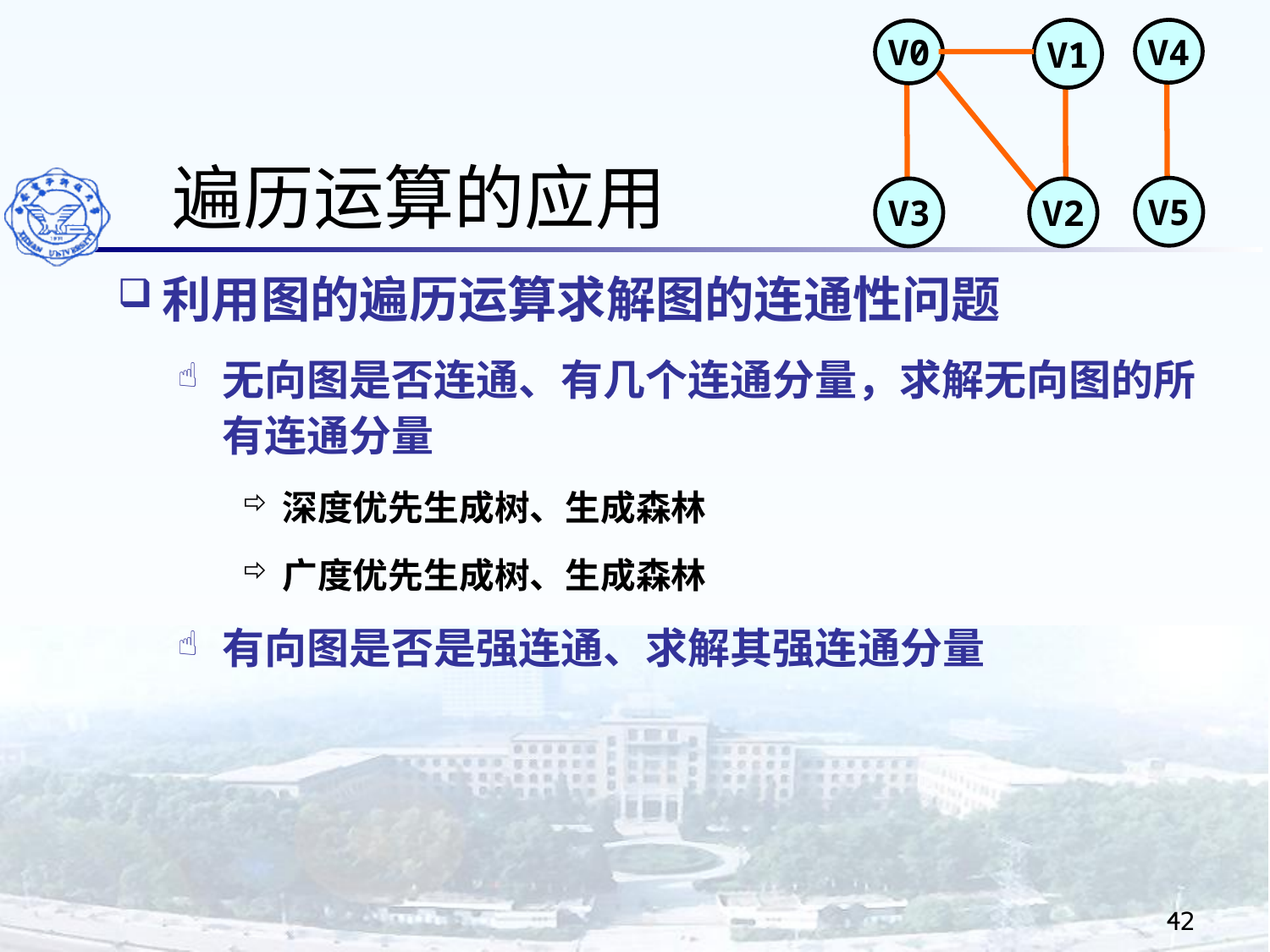

遍历运算的应用
V1
V4
V0

V5
V3
V2
利用图的遍历运算求解图的连通性问题
无向图是否连通、有几个连通分量，求解无向图的所有连通分量
深度优先生成树、生成森林
广度优先生成树、生成森林
有向图是否是强连通、求解其强连通分量
42